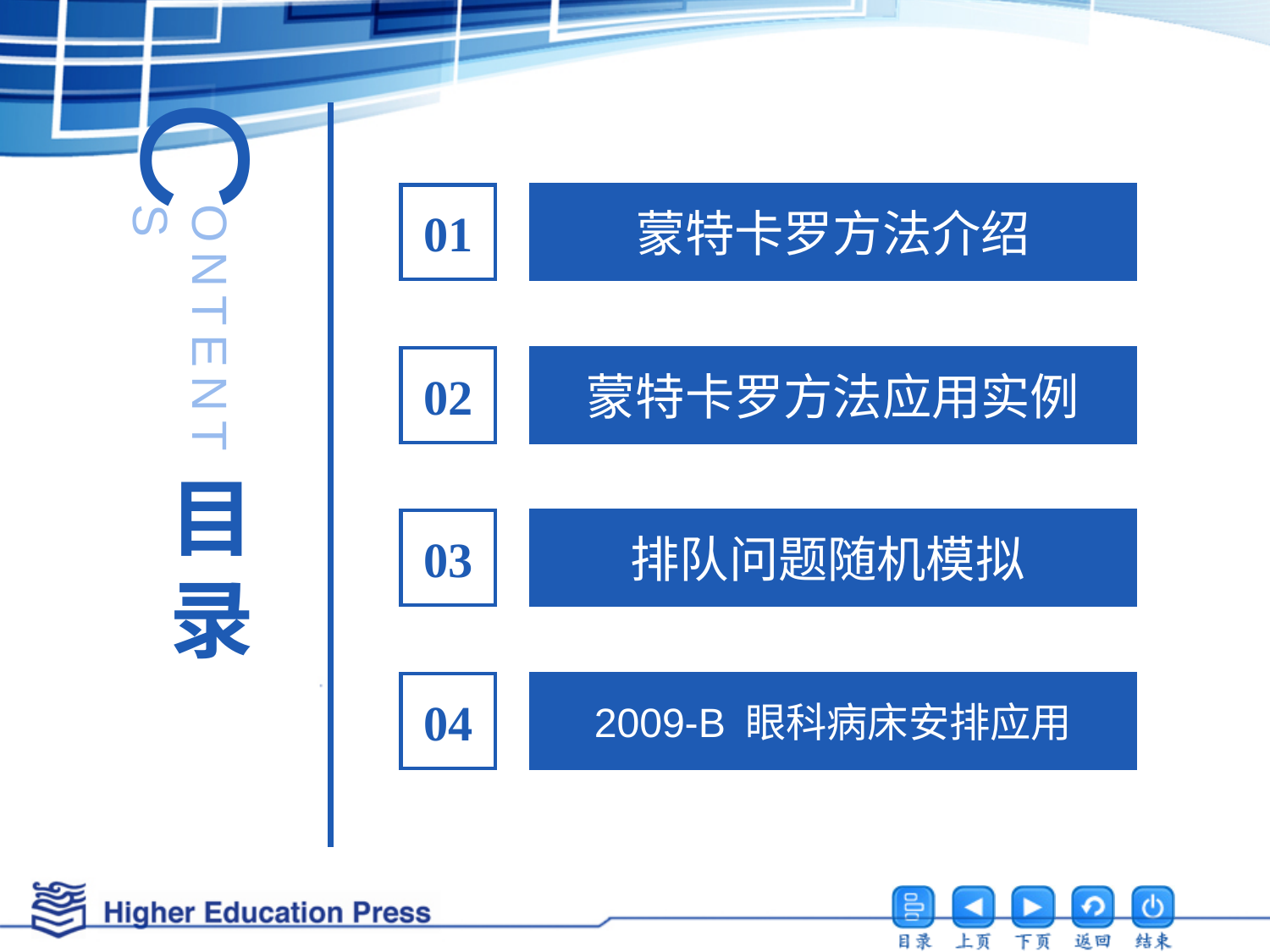

C
01
蒙特卡罗方法介绍
ONTENTS
02
蒙特卡罗方法应用实例
目
录
03
排队问题随机模拟
04
2009-B 眼科病床安排应用